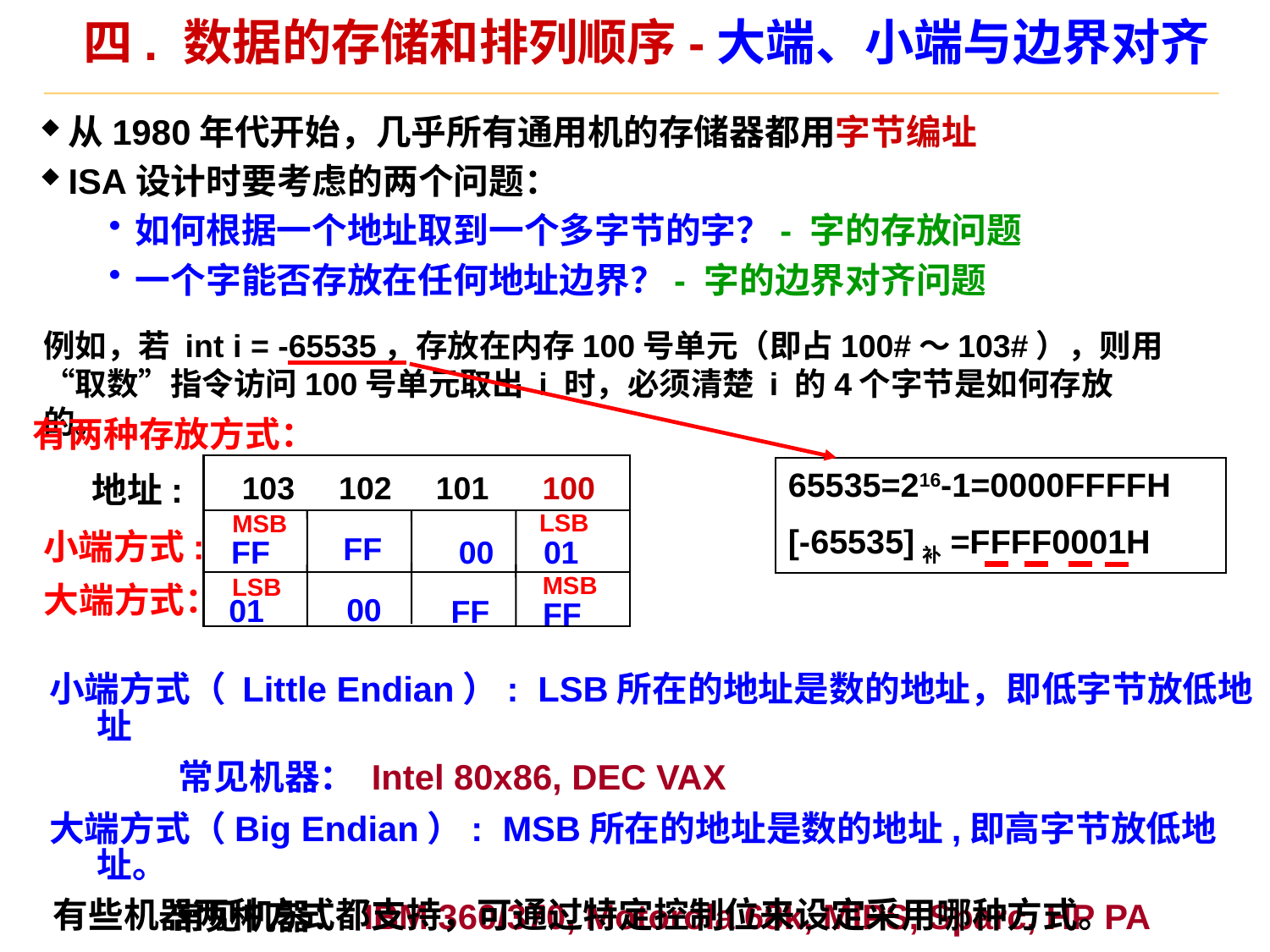

# 四. 数据的存储和排列顺序-大端、小端与边界对齐
从1980年代开始，几乎所有通用机的存储器都用字节编址
ISA设计时要考虑的两个问题：
如何根据一个地址取到一个多字节的字？- 字的存放问题
一个字能否存放在任何地址边界？- 字的边界对齐问题
例如，若 int i = -65535，存放在内存100号单元（即占100#～103#），则用“取数”指令访问100号单元取出 i 时，必须清楚 i 的4个字节是如何存放的。
有两种存放方式：

103     102     101      100
LSB
MSB

65535=216-1=0000FFFFH
[-65535]补=FFFF0001H
地址:
小端方式:
FF
00
FF
  01
MSB
LSB
大端方式：
00
  01
FF
FF
小端方式（ Little Endian）:  LSB所在的地址是数的地址，即低字节放低地址
               常见机器： Intel 80x86, DEC VAX
大端方式（Big Endian）:  MSB所在的地址是数的地址,即高字节放低地址。
              常见机器： IBM 360/370, Motorola 68k, MIPS, Sparc, HP PA

有些机器两种方式都支持，可通过特定控制位来设定采用哪种方式。
40